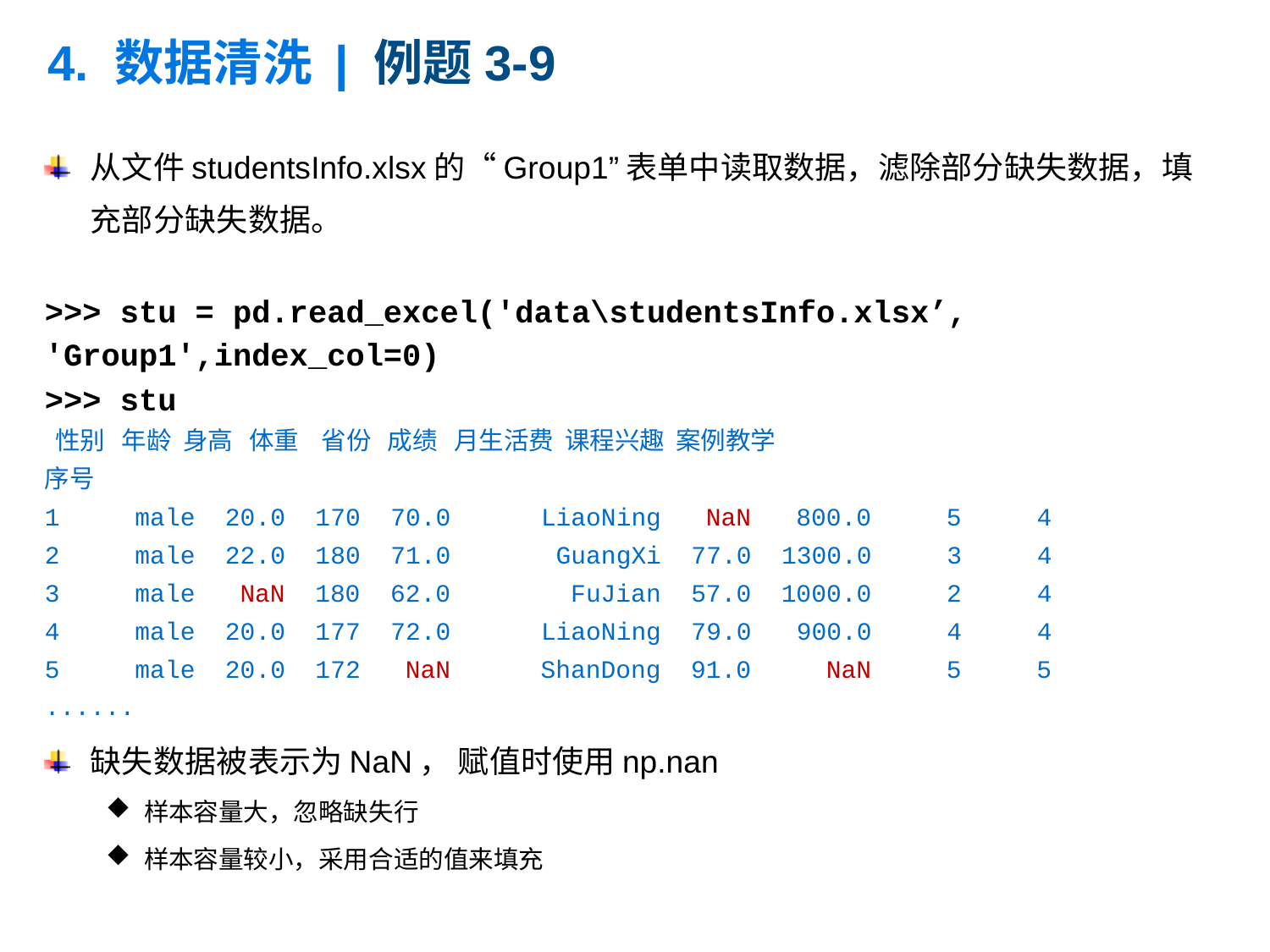

# 4. 数据清洗 | 例题3-9
从文件studentsInfo.xlsx的“Group1”表单中读取数据，滤除部分缺失数据，填充部分缺失数据。

>>> stu = pd.read_excel('data\studentsInfo.xlsx’,
'Group1',index_col=0)
>>> stu
 性别   年龄  身高   体重    省份   成绩   月生活费  课程兴趣  案例教学
序号
1     male  20.0  170  70.0      LiaoNing   NaN   800.0     5     4
2     male  22.0  180  71.0       GuangXi  77.0  1300.0     3     4
3     male   NaN  180  62.0        FuJian  57.0  1000.0     2     4
4     male  20.0  177  72.0      LiaoNing  79.0   900.0     4     4
5     male  20.0  172   NaN      ShanDong  91.0     NaN     5     5
......
缺失数据被表示为NaN， 赋值时使用np.nan
样本容量大，忽略缺失行
样本容量较小，采用合适的值来填充